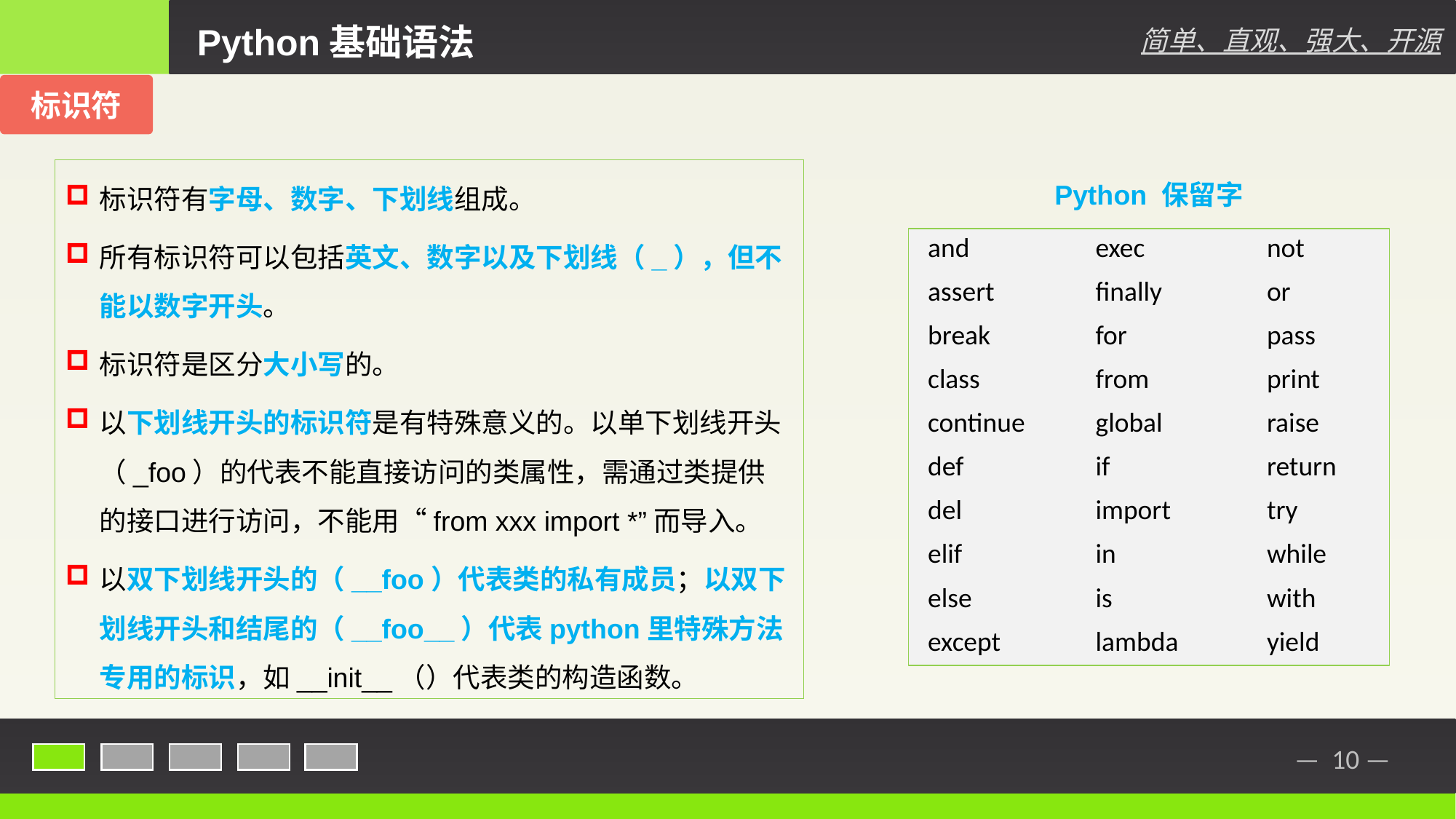

Python基础语法
简单、直观、强大、开源
标识符
标识符有字母、数字、下划线组成。
所有标识符可以包括英文、数字以及下划线（_），但不能以数字开头。
标识符是区分大小写的。
以下划线开头的标识符是有特殊意义的。以单下划线开头（_foo）的代表不能直接访问的类属性，需通过类提供的接口进行访问，不能用“from xxx import *”而导入。
以双下划线开头的（__foo）代表类的私有成员；以双下划线开头和结尾的（__foo__）代表python里特殊方法专用的标识，如__init__（）代表类的构造函数。
Python 保留字

| and | exec | not |
| --- | --- | --- |
| assert | finally | or |
| break | for | pass |
| class | from | print |
| continue | global | raise |
| def | if | return |
| del | import | try |
| elif | in | while |
| else | is | with |
| except | lambda | yield |